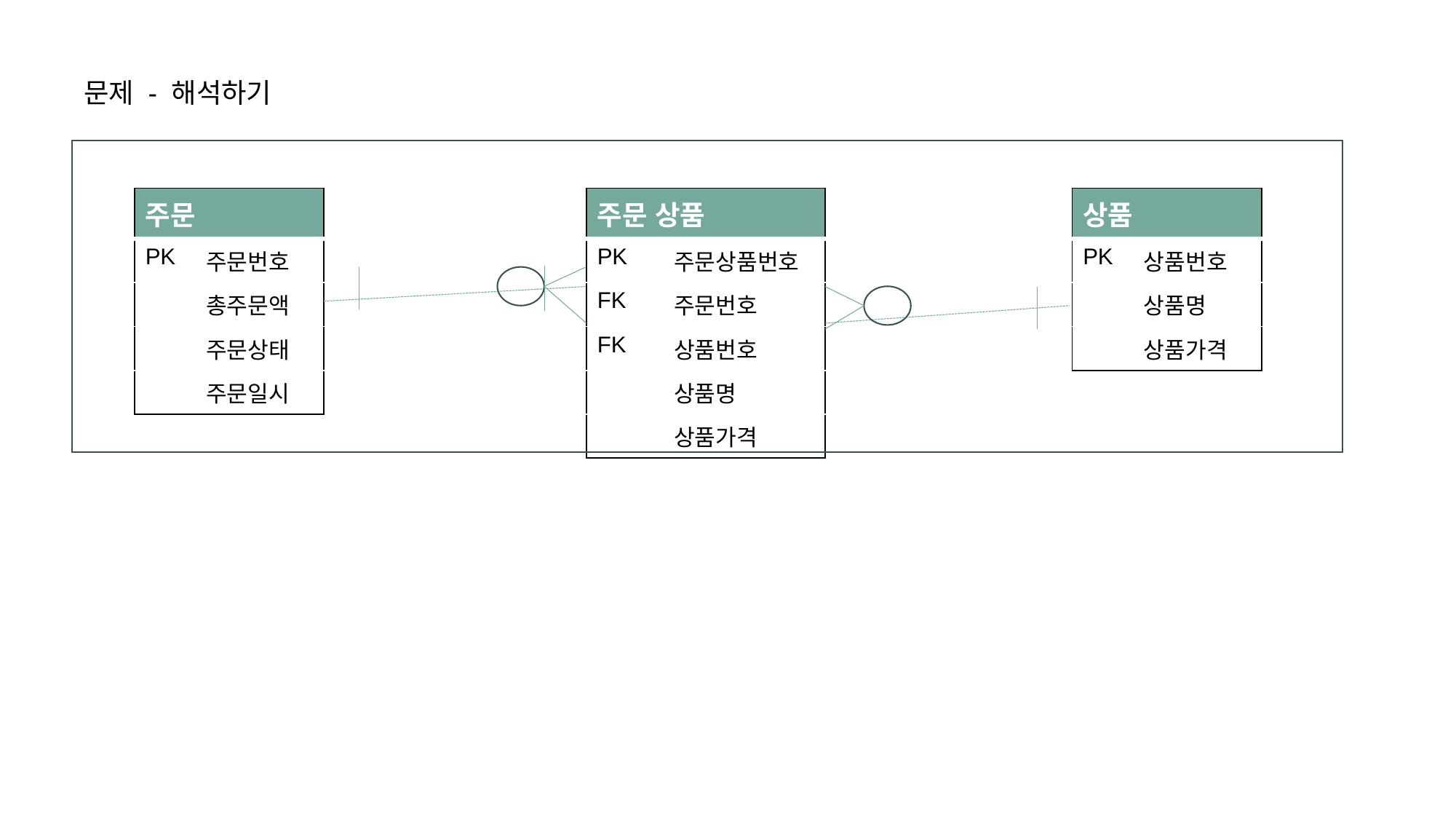

문제 - 해석하기

| 주문 |  |
| --- | --- |
| PK | 주문번호 |
|  | 총주문액 |
|  | 주문상태 |
|  | 주문일시 |
| 주문 상품 |  |
| --- | --- |
| PK | 주문상품번호 |
| FK | 주문번호 |
| FK | 상품번호 |
|  | 상품명 |
|  | 상품가격 |
| 상품 |  |
| --- | --- |
| PK | 상품번호 |
|  | 상품명 |
|  | 상품가격 |